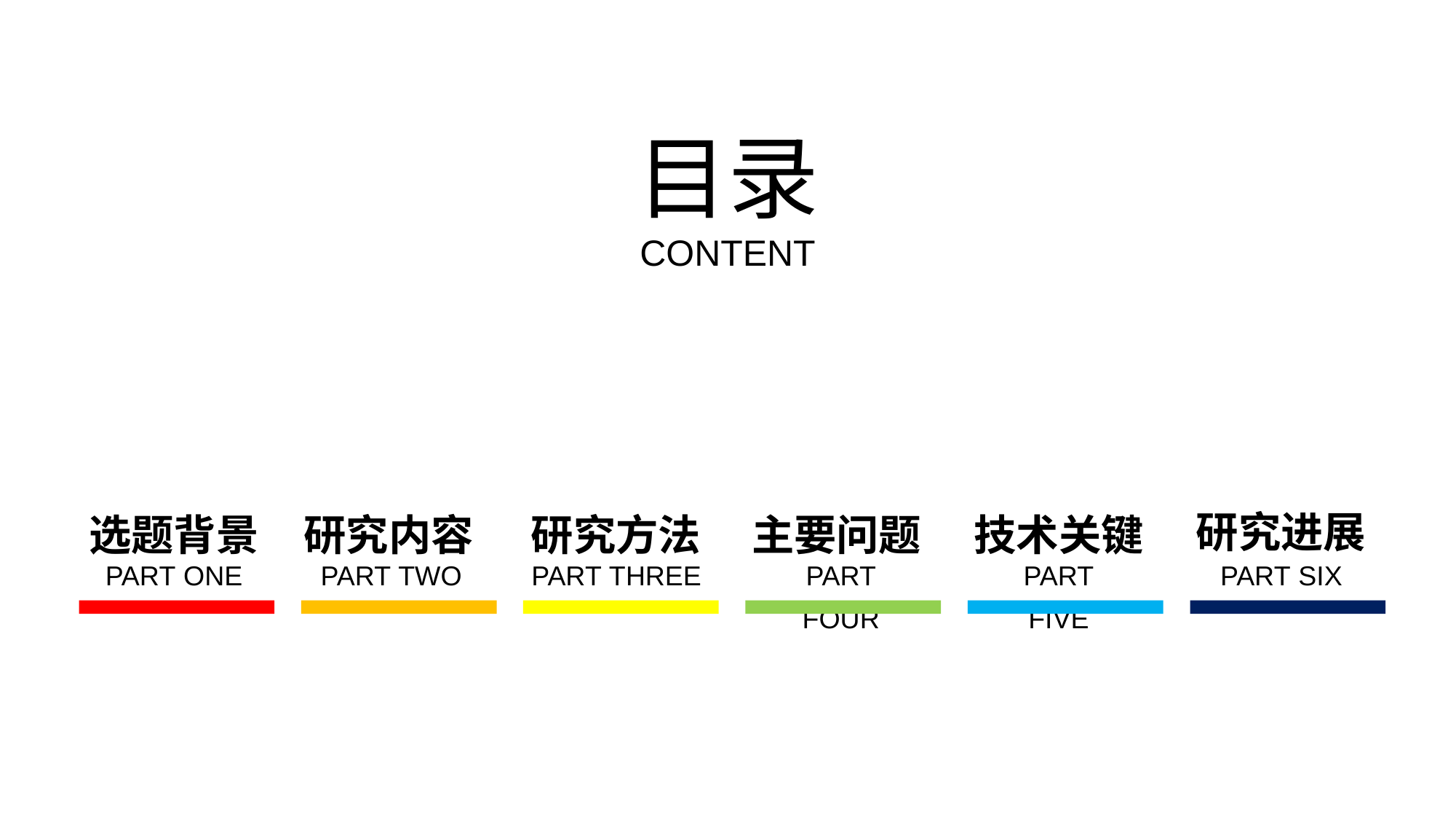

目录
CONTENT
研究进展
选题背景
研究内容
研究方法
主要问题
技术关键
PART ONE
PART TWO
PART THREE
PART FOUR
PART FIVE
PART SIX